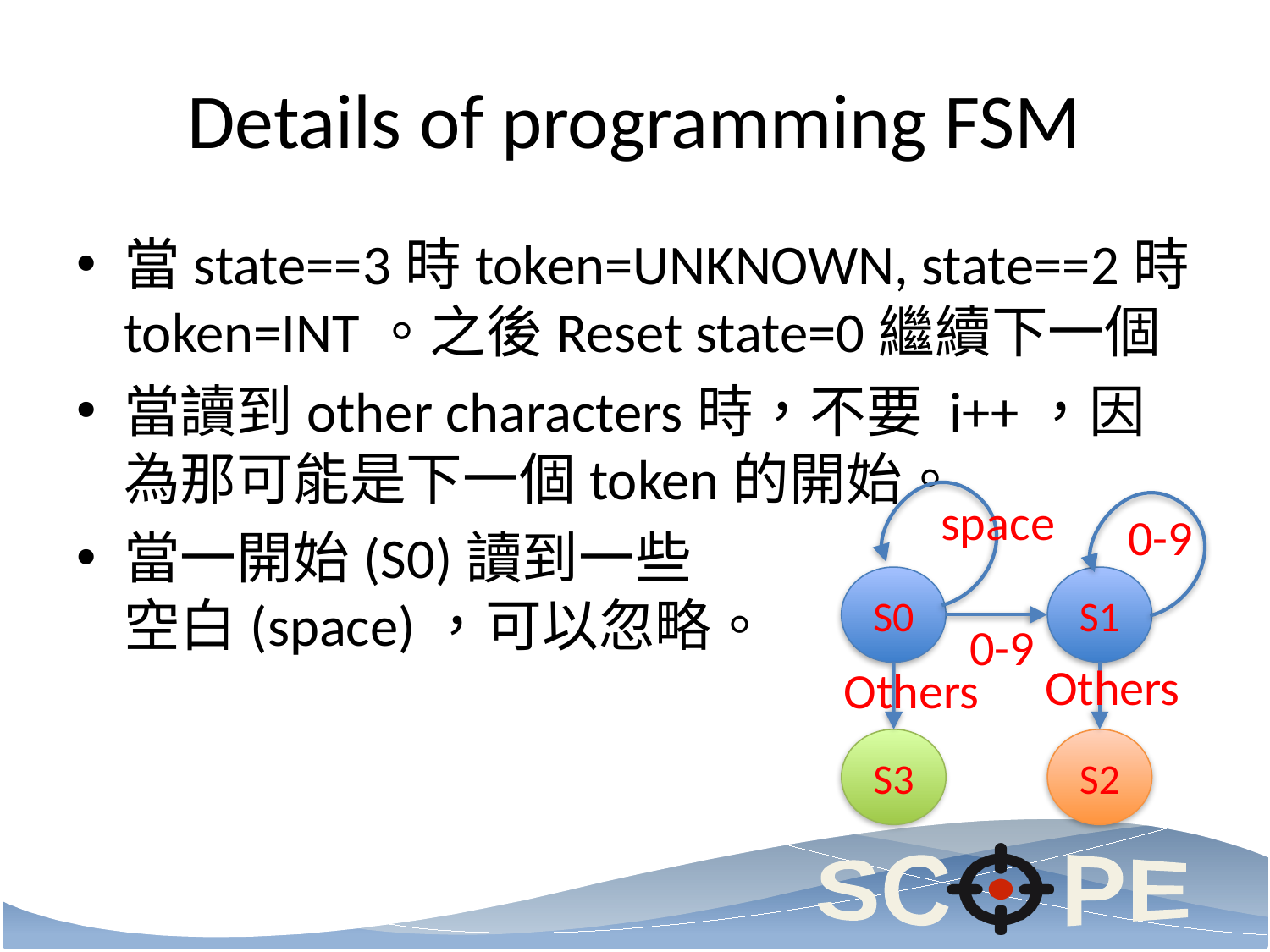

# Details of programming FSM
當state==3時token=UNKNOWN, state==2時token=INT。之後Reset state=0繼續下一個
當讀到other characters時，不要 i++，因為那可能是下一個token的開始。
當一開始(S0)讀到一些
空白(space)，可以忽略。

space

0-9
S0
S1
0-9
Others
Others
S3
S2